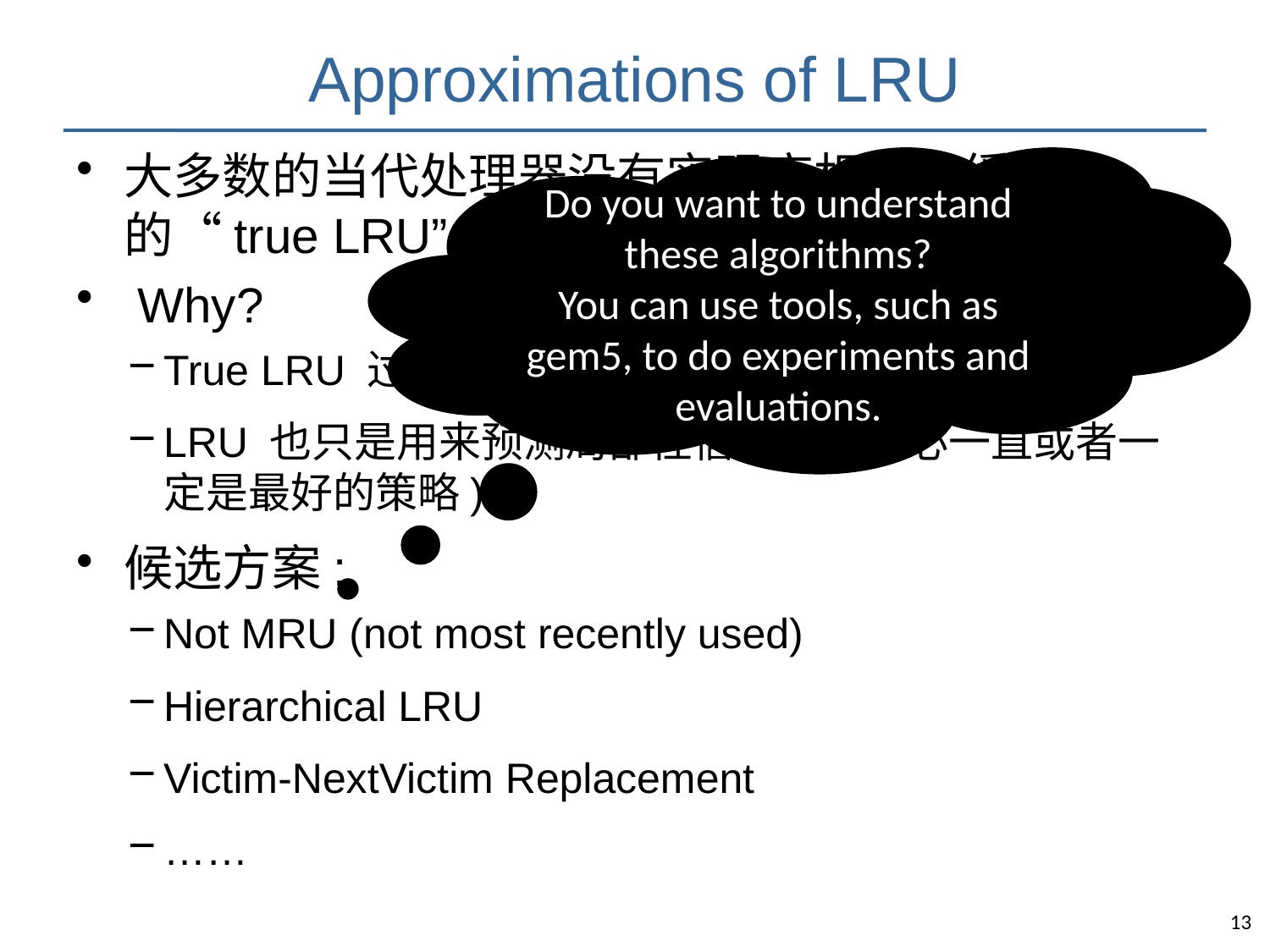

# Approximations of LRU
大多数的当代处理器没有实现高相联度缓存的“true LRU”策略
 Why?
True LRU 过于复杂
LRU 也只是用来预测局部性信息 (其未必一直或者一定是最好的策略)
候选方案:
Not MRU (not most recently used)
Hierarchical LRU
Victim-NextVictim Replacement
……
Do you want to understand these algorithms?
You can use tools, such as gem5, to do experiments and evaluations.
13